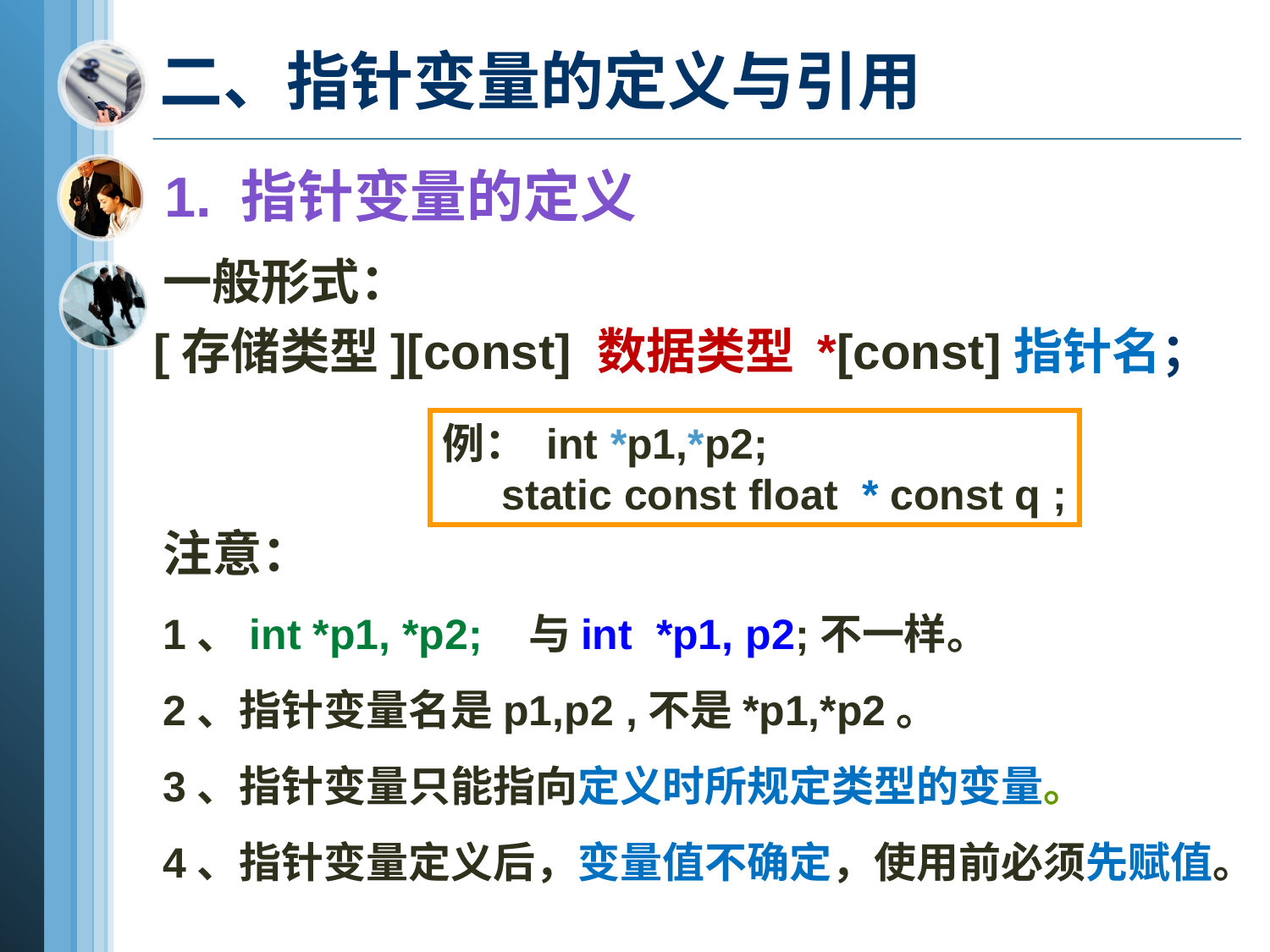

二、指针变量的定义与引用
1. 指针变量的定义
 一般形式：
 [存储类型][const] 数据类型 *[const]指针名；
例： int *p1,*p2;
     static const float  * const q ;
注意：
1、int *p1, *p2;   与int  *p1, p2;不一样。
2、指针变量名是p1,p2 ,不是*p1,*p2。
3、指针变量只能指向定义时所规定类型的变量。
4、指针变量定义后，变量值不确定，使用前必须先赋值。